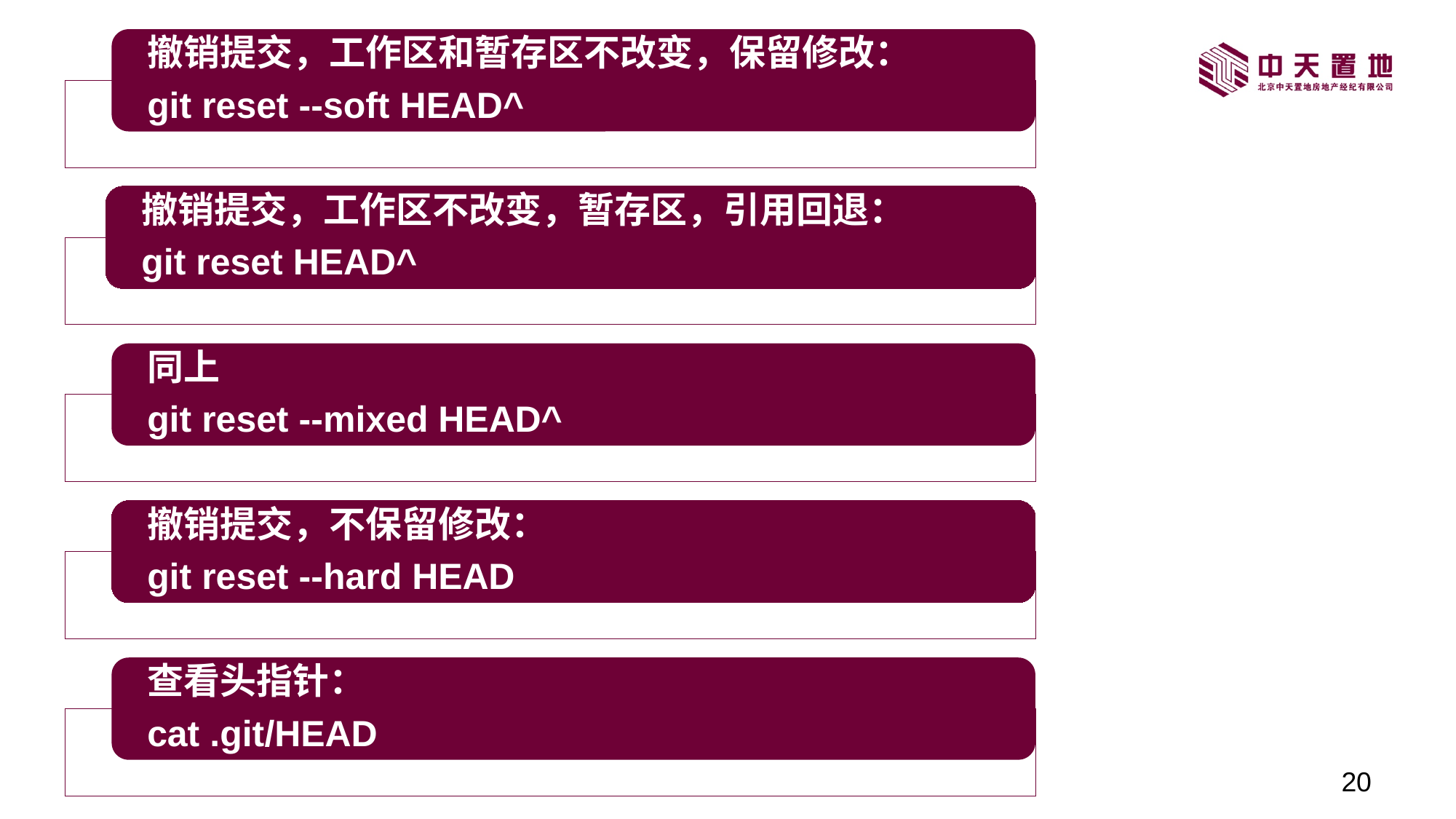

撤销提交，工作区和暂存区不改变，保留修改：
git reset --soft HEAD^
撤销提交，工作区不改变，暂存区，引用回退：
git reset HEAD^
同上
git reset --mixed HEAD^
撤销提交，不保留修改：
git reset --hard HEAD
查看头指针：
cat .git/HEAD
20